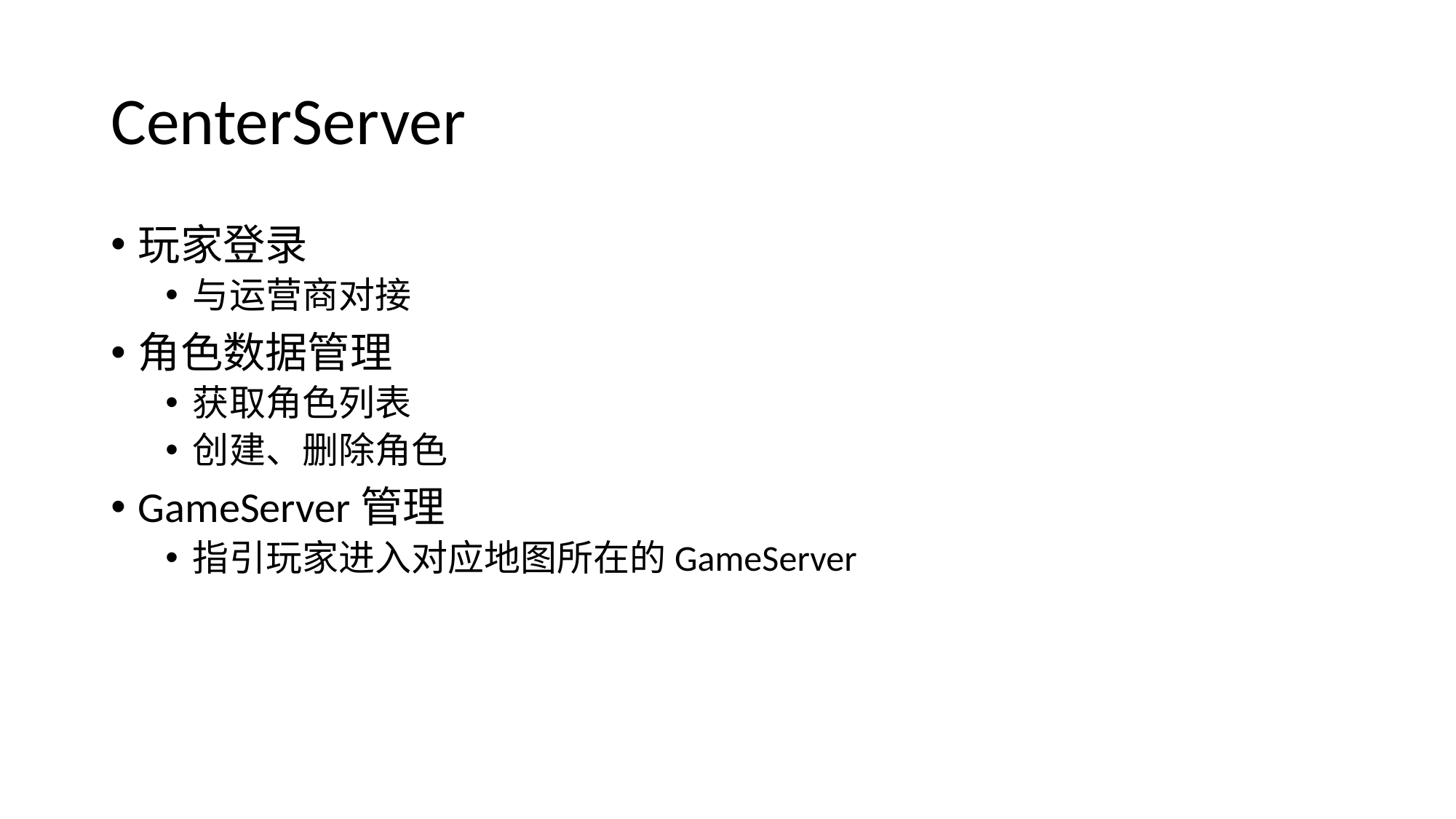

# CenterServer
玩家登录
与运营商对接
角色数据管理
获取角色列表
创建、删除角色
GameServer管理
指引玩家进入对应地图所在的GameServer